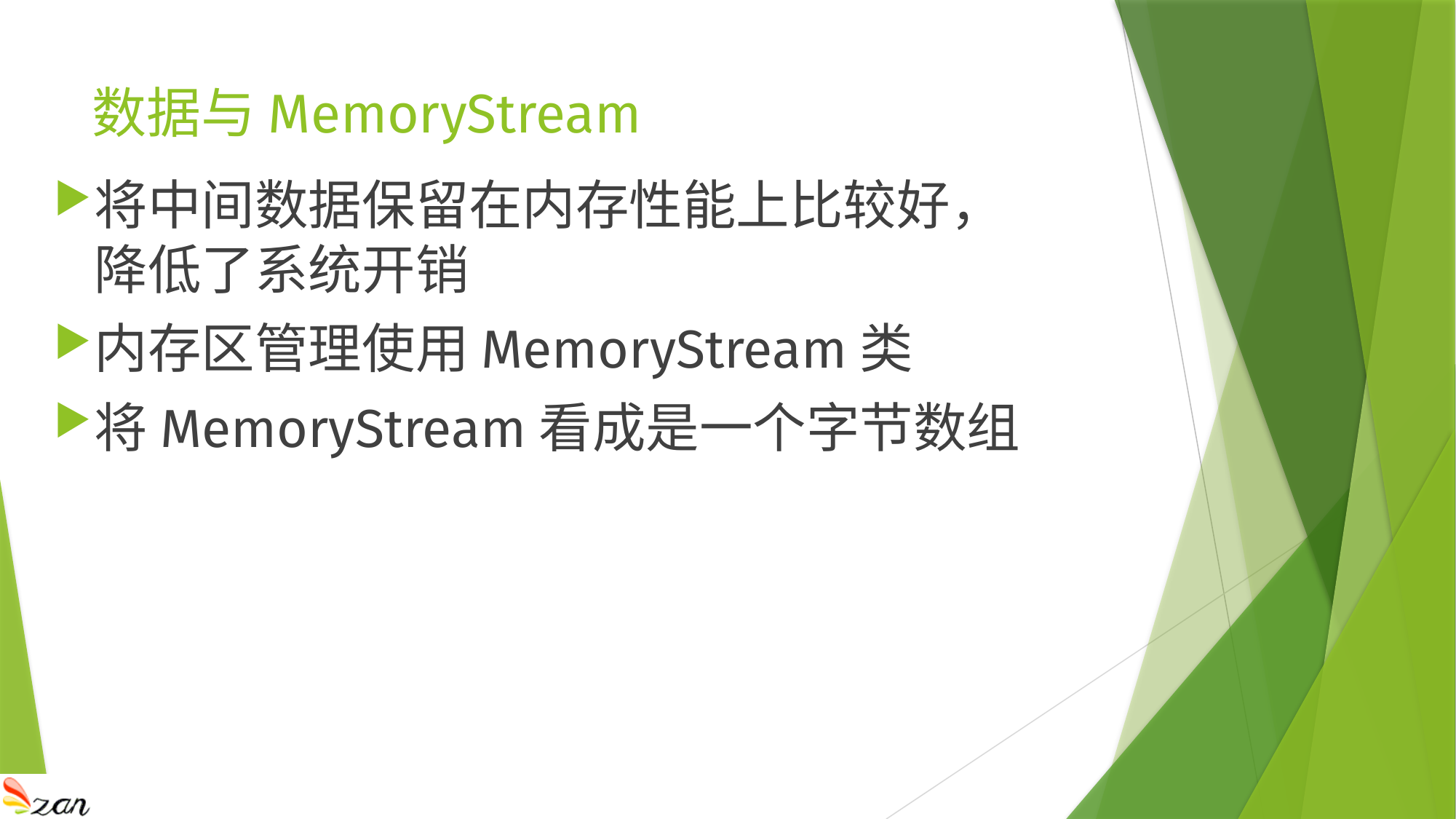

# 数据与MemoryStream
将中间数据保留在内存性能上比较好，降低了系统开销
内存区管理使用MemoryStream类
将MemoryStream看成是一个字节数组